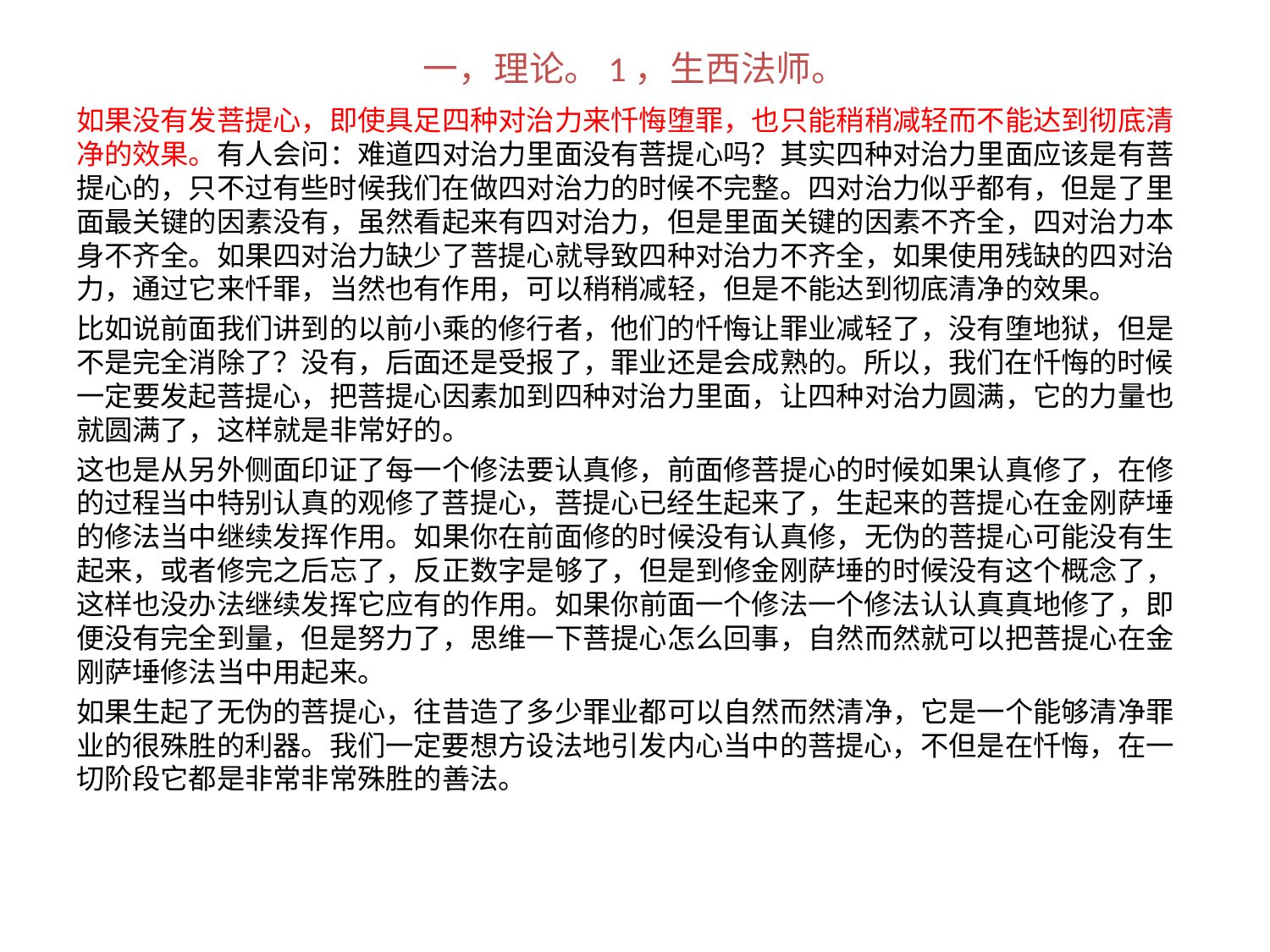

# 一，理论。1，生西法师。
如果没有发菩提心，即使具足四种对治力来忏悔堕罪，也只能稍稍减轻而不能达到彻底清净的效果。有人会问：难道四对治力里面没有菩提心吗？其实四种对治力里面应该是有菩提心的，只不过有些时候我们在做四对治力的时候不完整。四对治力似乎都有，但是了里面最关键的因素没有，虽然看起来有四对治力，但是里面关键的因素不齐全，四对治力本身不齐全。如果四对治力缺少了菩提心就导致四种对治力不齐全，如果使用残缺的四对治力，通过它来忏罪，当然也有作用，可以稍稍减轻，但是不能达到彻底清净的效果。
比如说前面我们讲到的以前小乘的修行者，他们的忏悔让罪业减轻了，没有堕地狱，但是不是完全消除了？没有，后面还是受报了，罪业还是会成熟的。所以，我们在忏悔的时候一定要发起菩提心，把菩提心因素加到四种对治力里面，让四种对治力圆满，它的力量也就圆满了，这样就是非常好的。
这也是从另外侧面印证了每一个修法要认真修，前面修菩提心的时候如果认真修了，在修的过程当中特别认真的观修了菩提心，菩提心已经生起来了，生起来的菩提心在金刚萨埵的修法当中继续发挥作用。如果你在前面修的时候没有认真修，无伪的菩提心可能没有生起来，或者修完之后忘了，反正数字是够了，但是到修金刚萨埵的时候没有这个概念了，这样也没办法继续发挥它应有的作用。如果你前面一个修法一个修法认认真真地修了，即便没有完全到量，但是努力了，思维一下菩提心怎么回事，自然而然就可以把菩提心在金刚萨埵修法当中用起来。
如果生起了无伪的菩提心，往昔造了多少罪业都可以自然而然清净，它是一个能够清净罪业的很殊胜的利器。我们一定要想方设法地引发内心当中的菩提心，不但是在忏悔，在一切阶段它都是非常非常殊胜的善法。